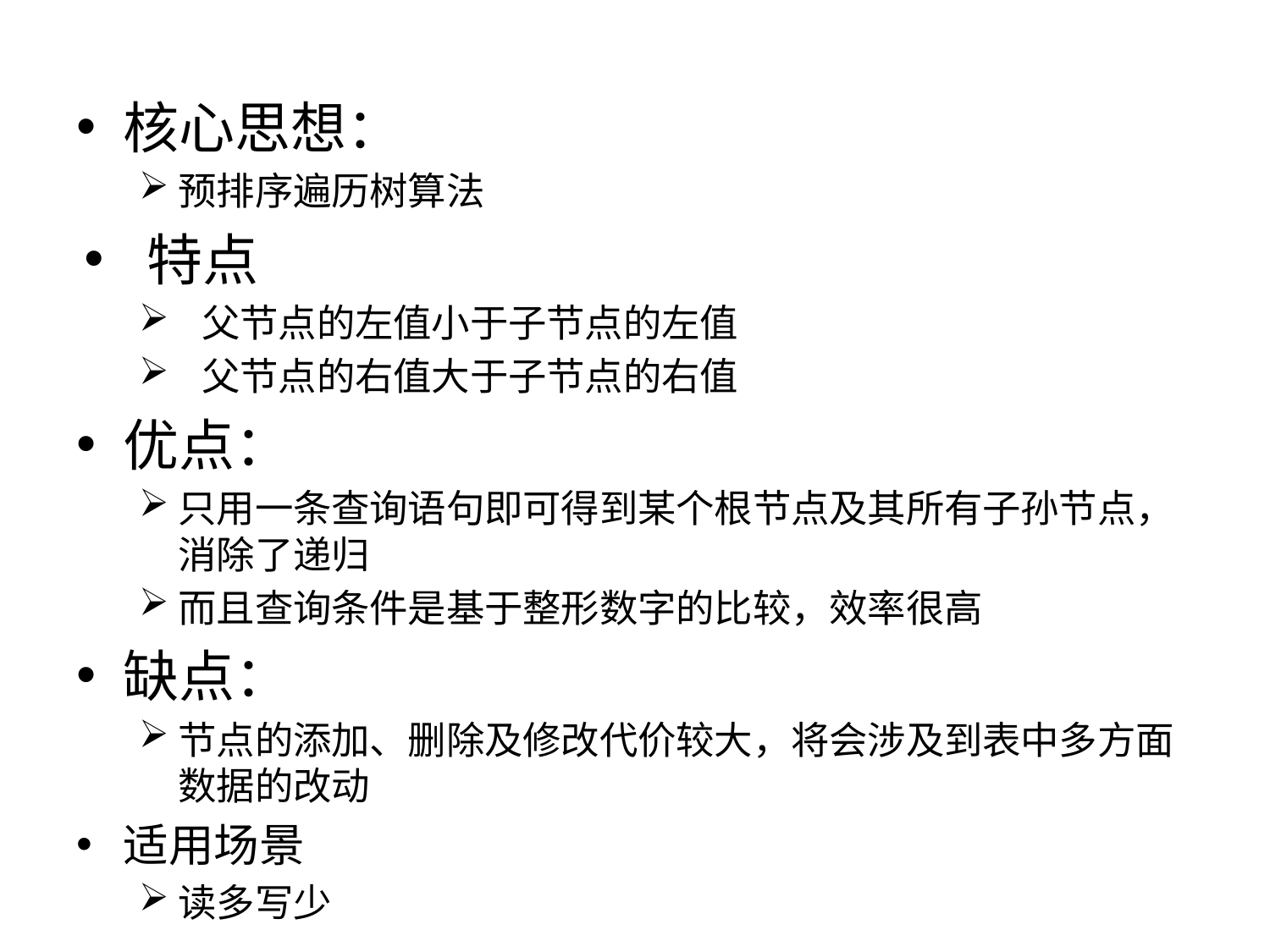

核心思想：
预排序遍历树算法
特点
父节点的左值小于子节点的左值
父节点的右值大于子节点的右值
优点：
只用一条查询语句即可得到某个根节点及其所有子孙节点，消除了递归
而且查询条件是基于整形数字的比较，效率很高
缺点：
节点的添加、删除及修改代价较大，将会涉及到表中多方面数据的改动
适用场景
读多写少